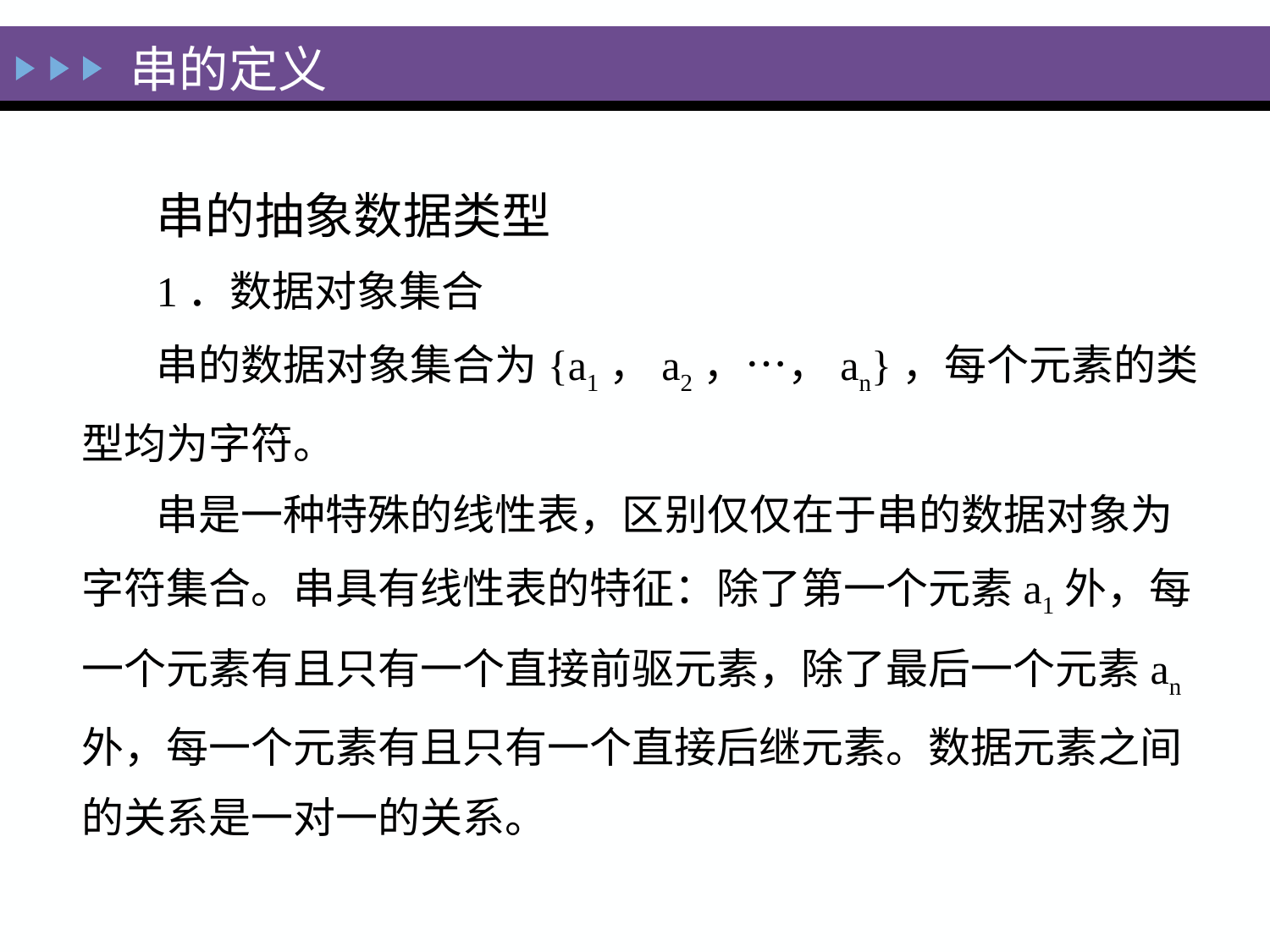

串的定义
串的抽象数据类型
1．数据对象集合
串的数据对象集合为{a1，a2，…，an}，每个元素的类型均为字符。
串是一种特殊的线性表，区别仅仅在于串的数据对象为字符集合。串具有线性表的特征：除了第一个元素a1外，每一个元素有且只有一个直接前驱元素，除了最后一个元素an外，每一个元素有且只有一个直接后继元素。数据元素之间的关系是一对一的关系。